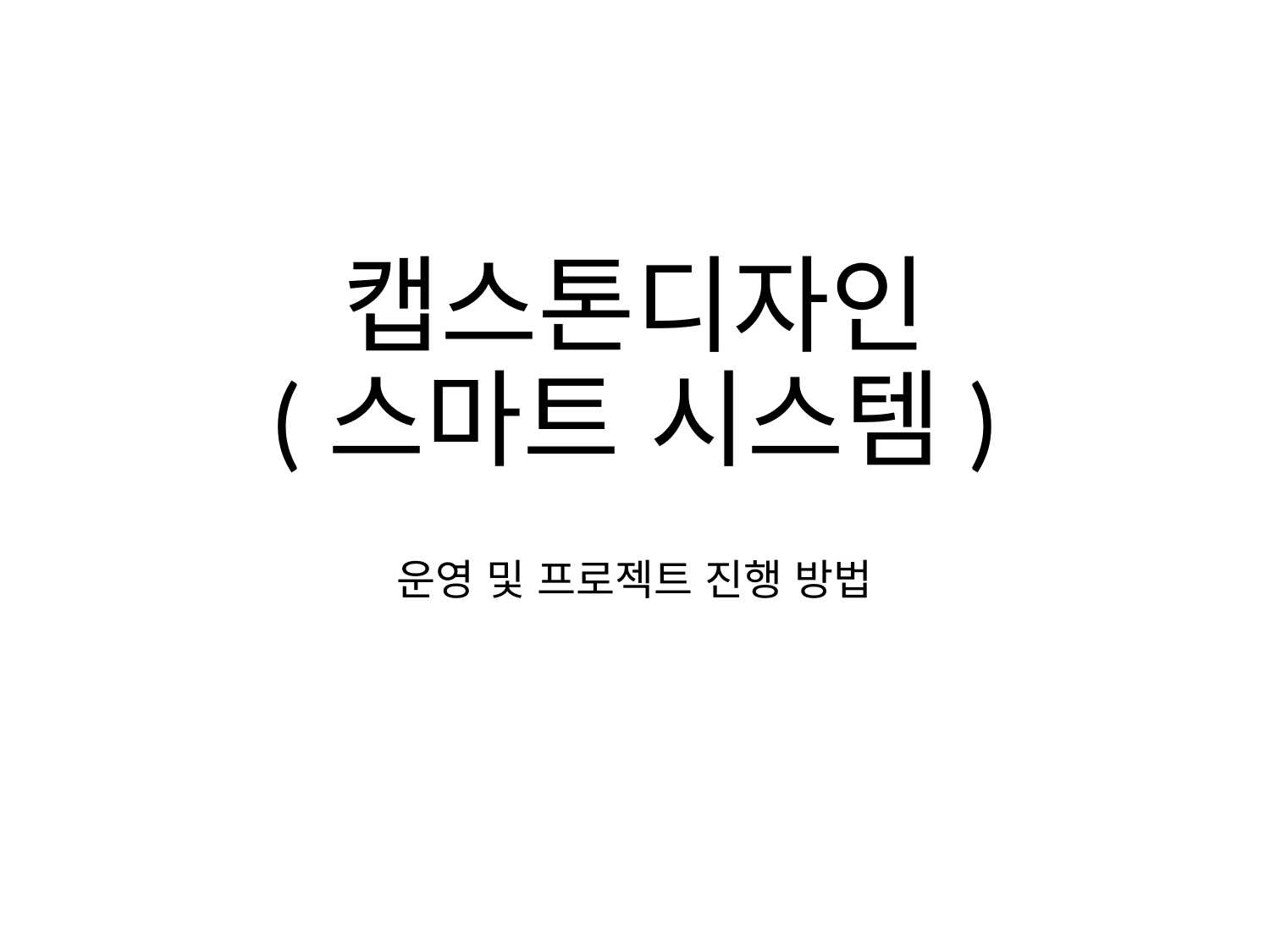

# 캡스톤디자인 (스마트 시스템)
운영 및 프로젝트 진행 방법